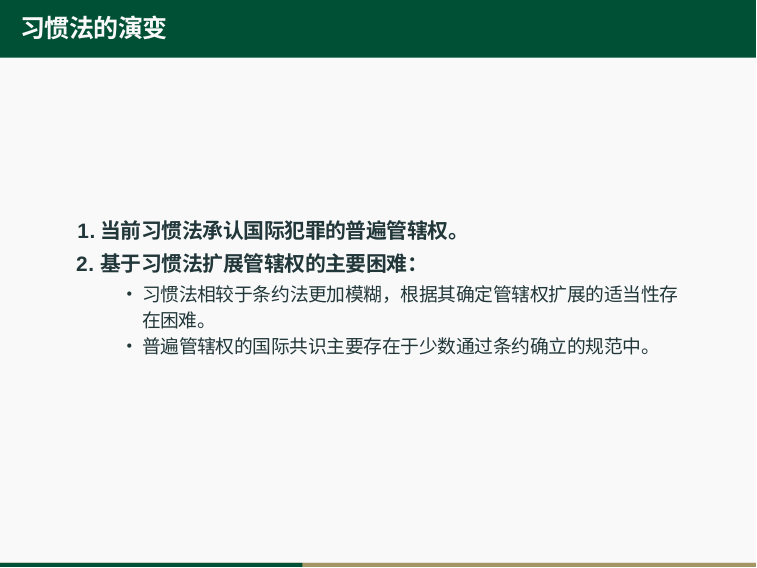

# 习惯法的演变
当前习惯法承认国际犯罪的普遍管辖权。
基于习惯法扩展管辖权的主要困难：
习惯法相较于条约法更加模糊，根据其确定管辖权扩展的适当性存在困难。
普遍管辖权的国际共识主要存在于少数通过条约确立的规范中。